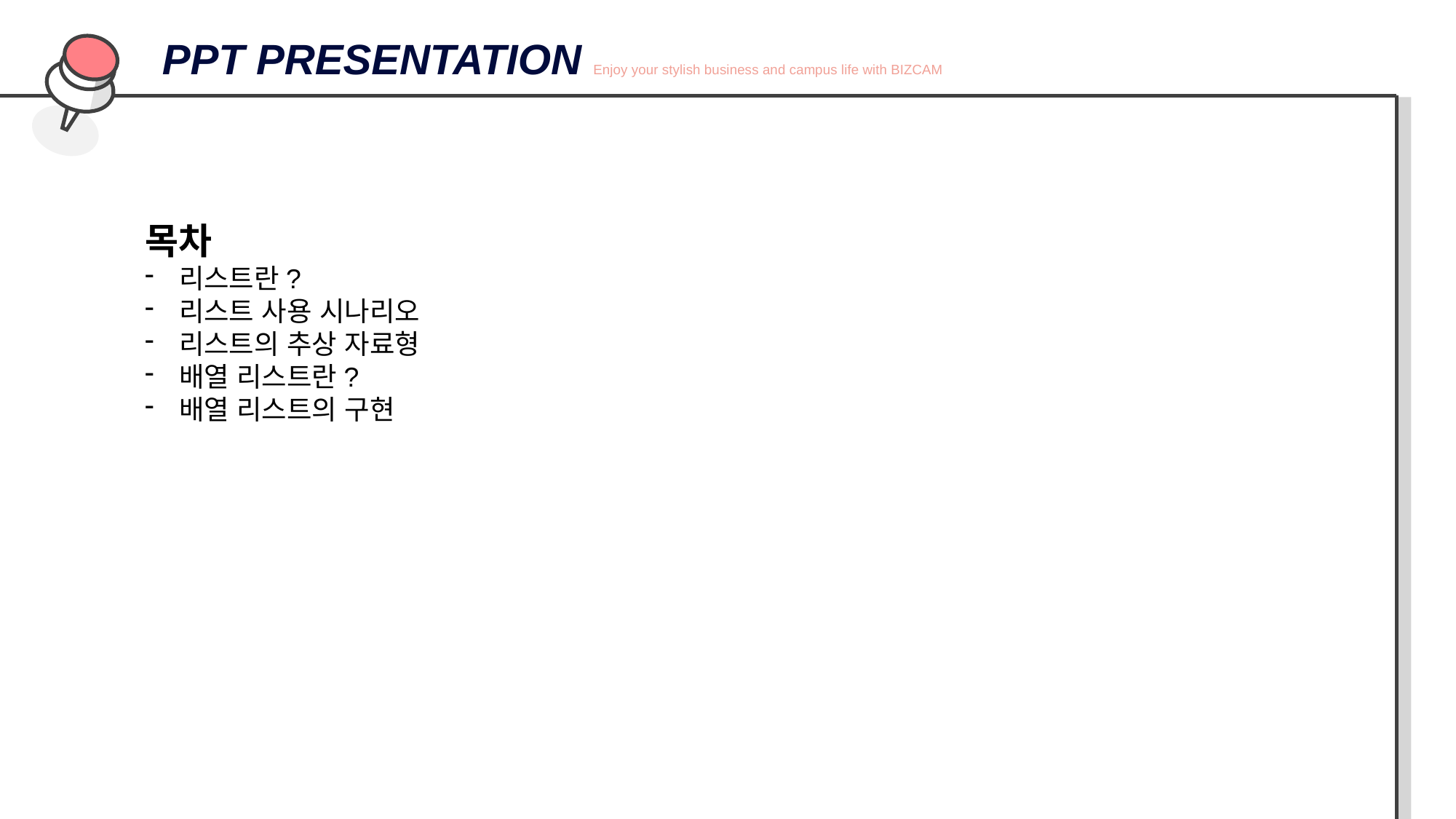

PPT PRESENTATION Enjoy your stylish business and campus life with BIZCAM

목차
리스트란?
리스트 사용 시나리오
리스트의 추상 자료형
배열 리스트란?
배열 리스트의 구현